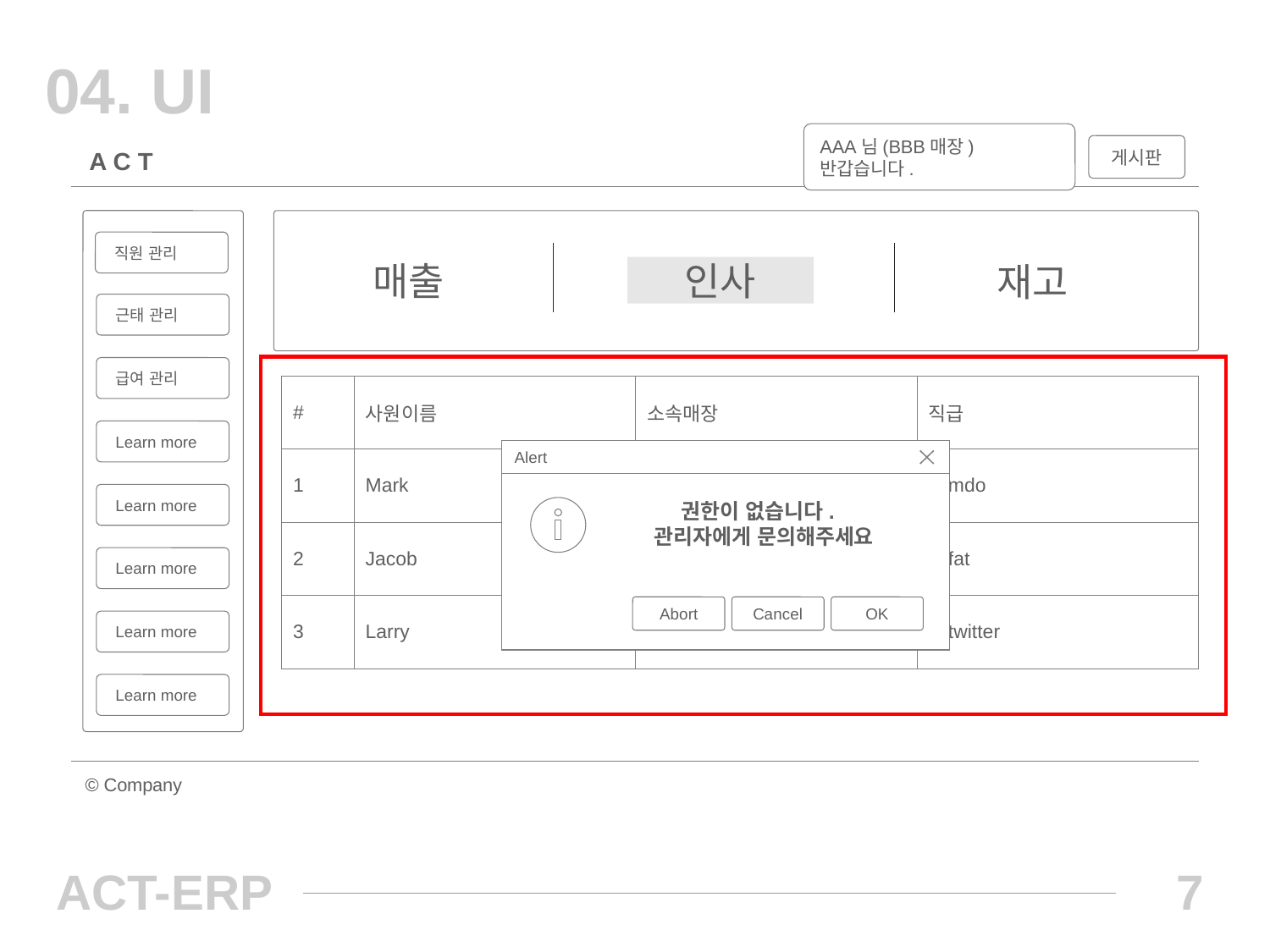

04. UI
A C T
AAA님(BBB매장) 반갑습니다.
게시판

직원 관리

인사
매출
재고
근태 관리
급여 관리

| # | 사원이름 | 소속매장 | 직급 |
| --- | --- | --- | --- |
| 1 | Mark | Otto | @mdo |
| 2 | Jacob | Thornton | @fat |
| 3 | Larry | the Bird | @twitter |
Learn more
Alert

권한이 없습니다.
관리자에게 문의해주세요

Abort
Cancel
OK
Learn more
Learn more
Learn more
Learn more
© Company
ACT-ERP
7